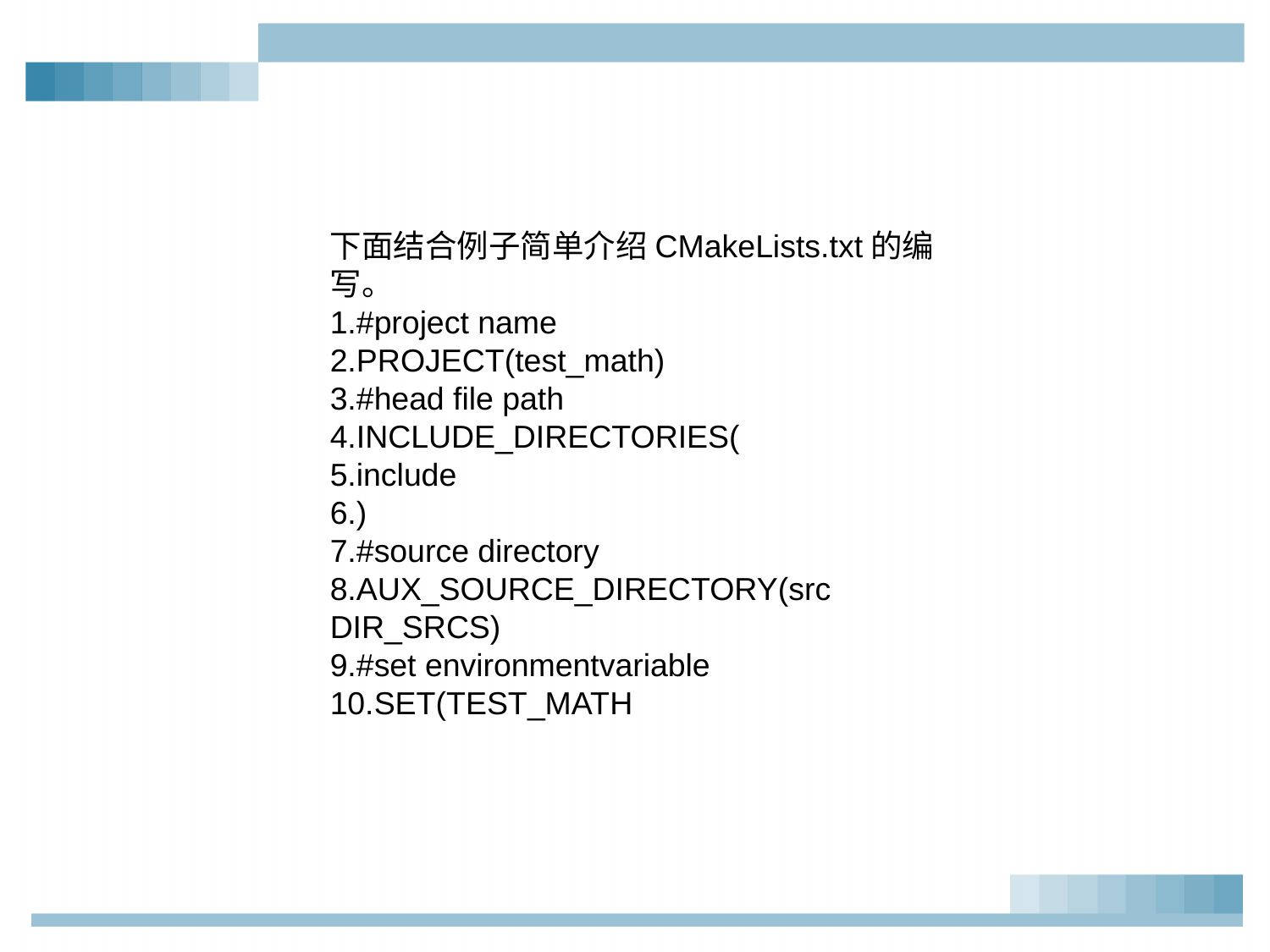

下面结合例子简单介绍CMakeLists.txt的编写。
1.#project name
2.PROJECT(test_math)
3.#head file path
4.INCLUDE_DIRECTORIES(
5.include
6.)
7.#source directory
8.AUX_SOURCE_DIRECTORY(src DIR_SRCS)
9.#set environmentvariable
10.SET(TEST_MATH